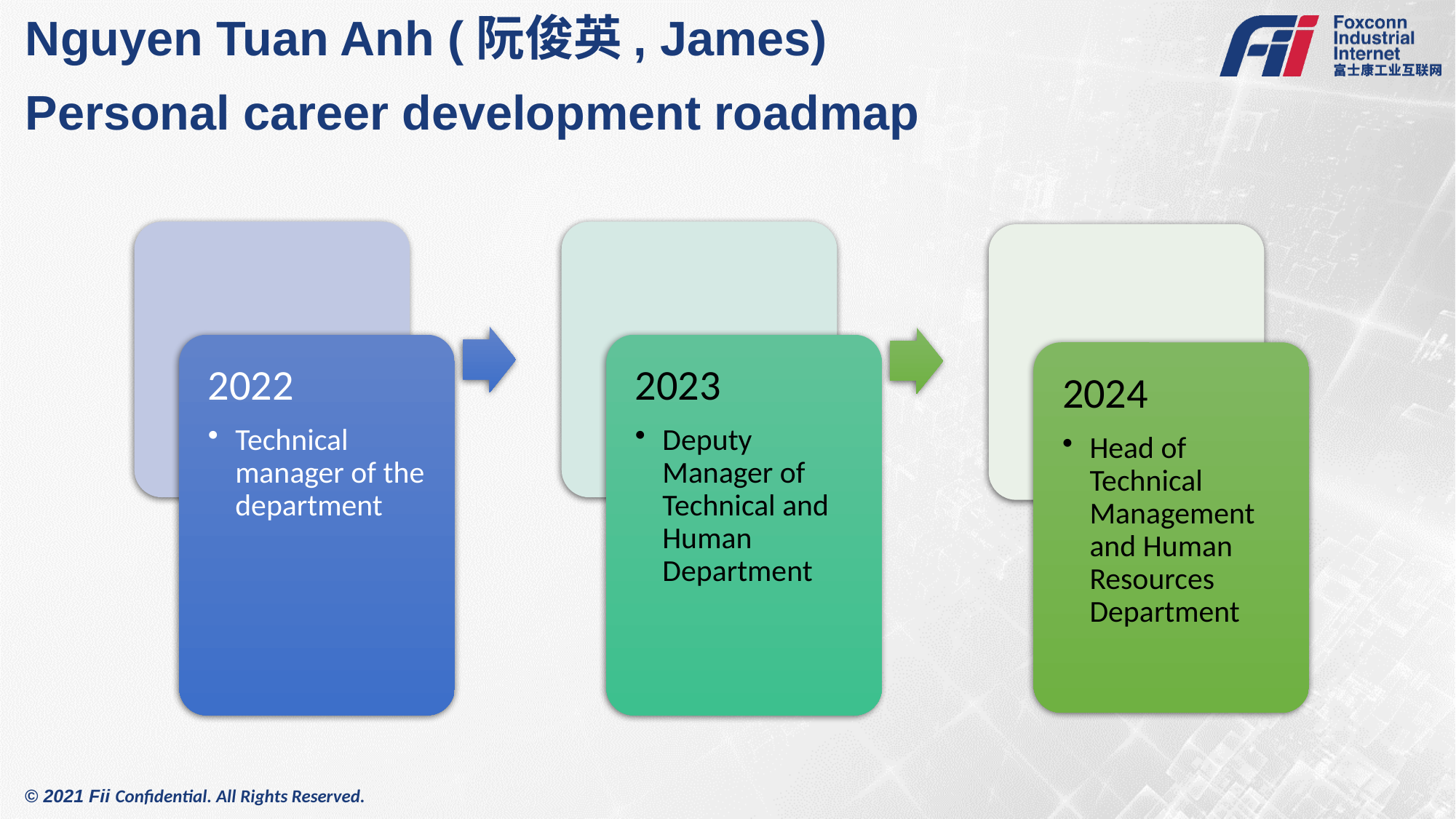

Nguyen Tuan Anh (阮俊英, James)
Personal career development roadmap
2022
Technical manager of the department

2023
Deputy Manager of Technical and Human Department

2024
Head of Technical Management and Human Resources Department